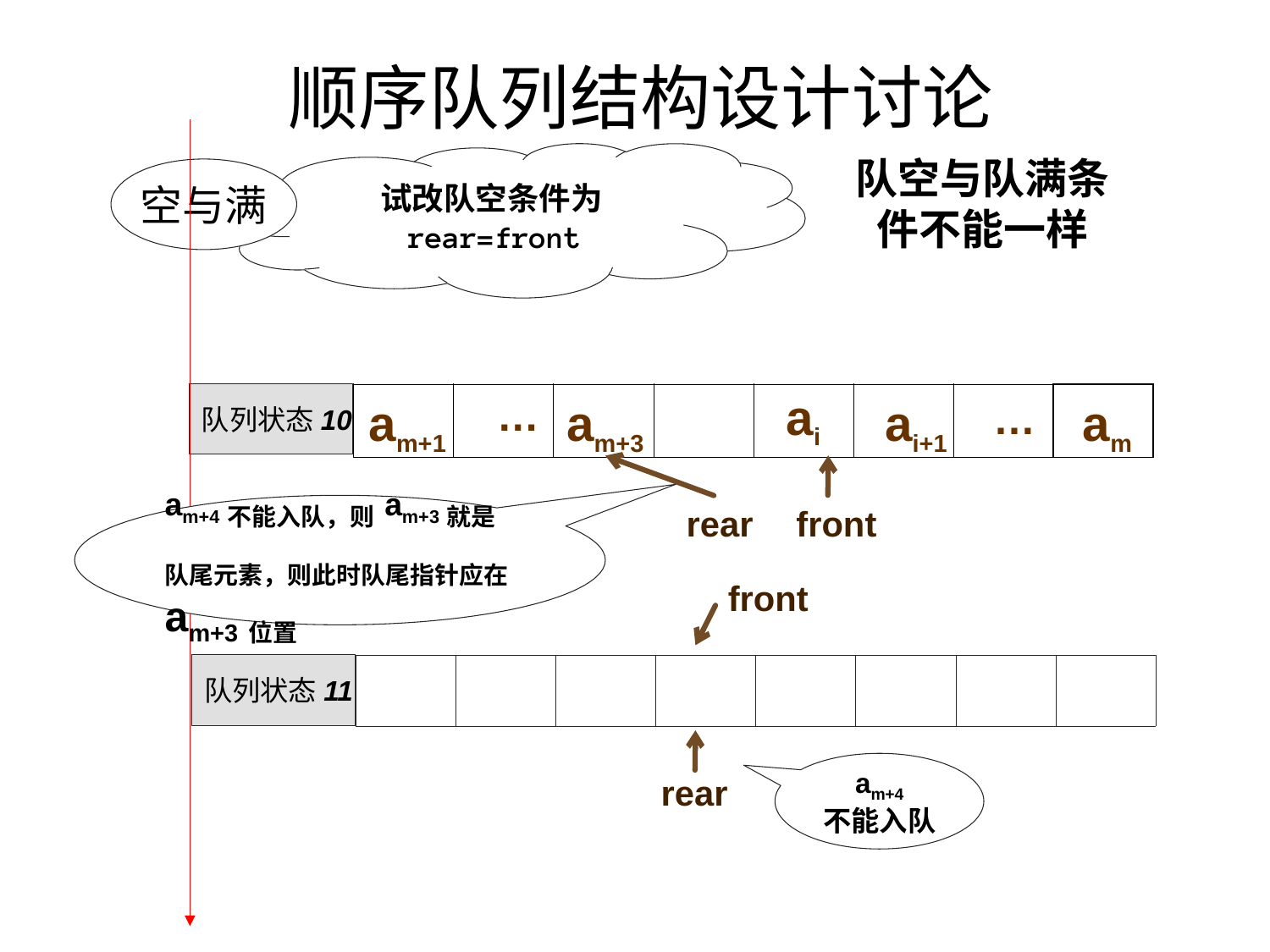

顺序队列结构设计讨论
试改队空条件为  rear=front
空与满
队空与队满条件不能一样
…
队列状态10
|  |  |  |  | ai |  |  |  |
| --- | --- | --- | --- | --- | --- | --- | --- |
am+1
am+3
ai+1
…
am

am+4不能入队，则am+3就是队尾元素，则此时队尾指针应在am+3位置
rear
front
front

队列状态11
|  |  |  |  |  |  |  |  |
| --- | --- | --- | --- | --- | --- | --- | --- |

am+4
不能入队
rear